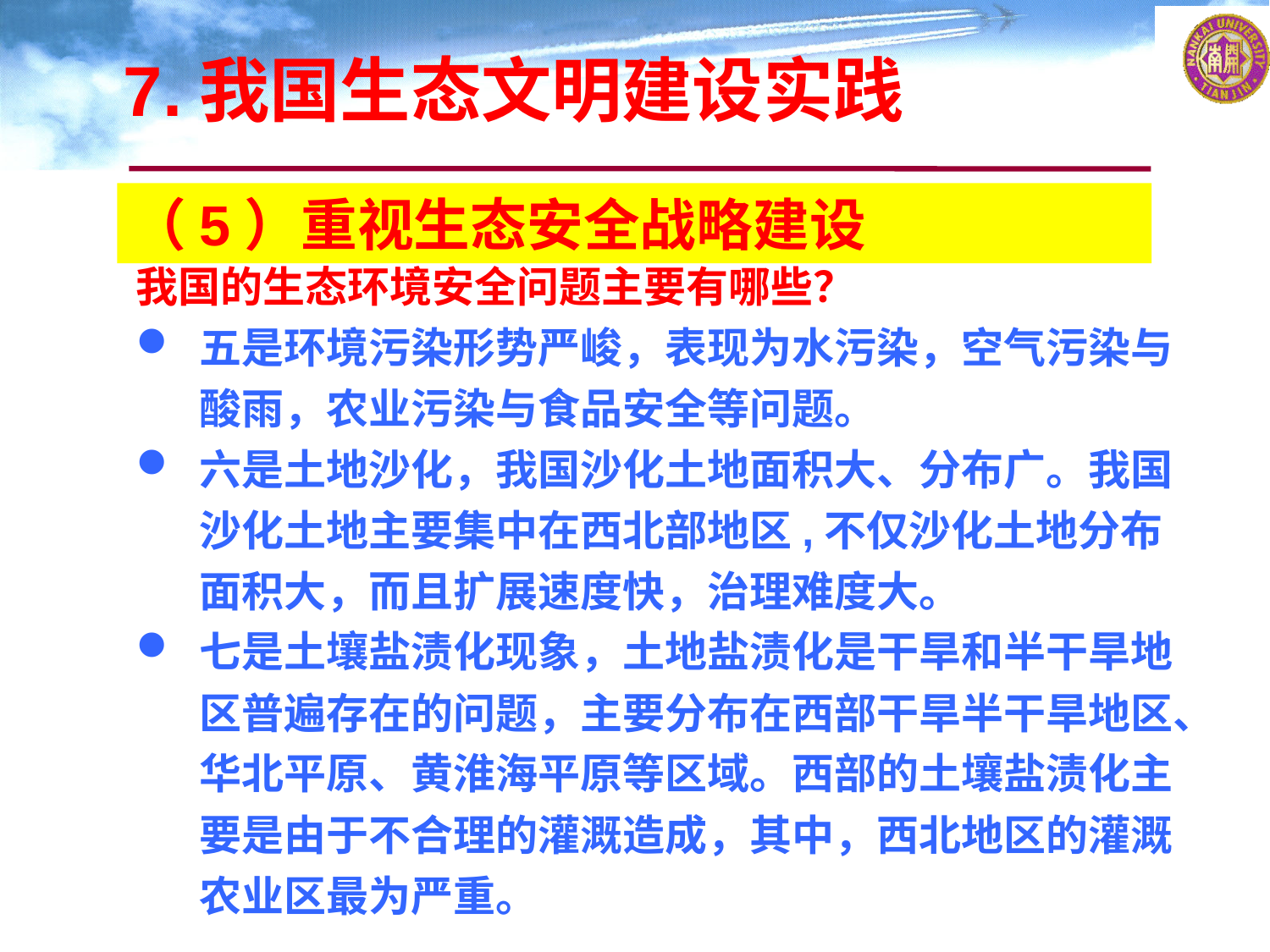

7.我国生态文明建设实践

（5）重视生态安全战略建设
我国的生态环境安全问题主要有哪些？
五是环境污染形势严峻，表现为水污染，空气污染与酸雨，农业污染与食品安全等问题。
六是土地沙化，我国沙化土地面积大、分布广。我国沙化土地主要集中在西北部地区,不仅沙化土地分布面积大，而且扩展速度快，治理难度大。
七是土壤盐渍化现象，土地盐渍化是干旱和半干旱地区普遍存在的问题，主要分布在西部干旱半干旱地区、华北平原、黄淮海平原等区域。西部的土壤盐渍化主要是由于不合理的灌溉造成，其中，西北地区的灌溉农业区最为严重。